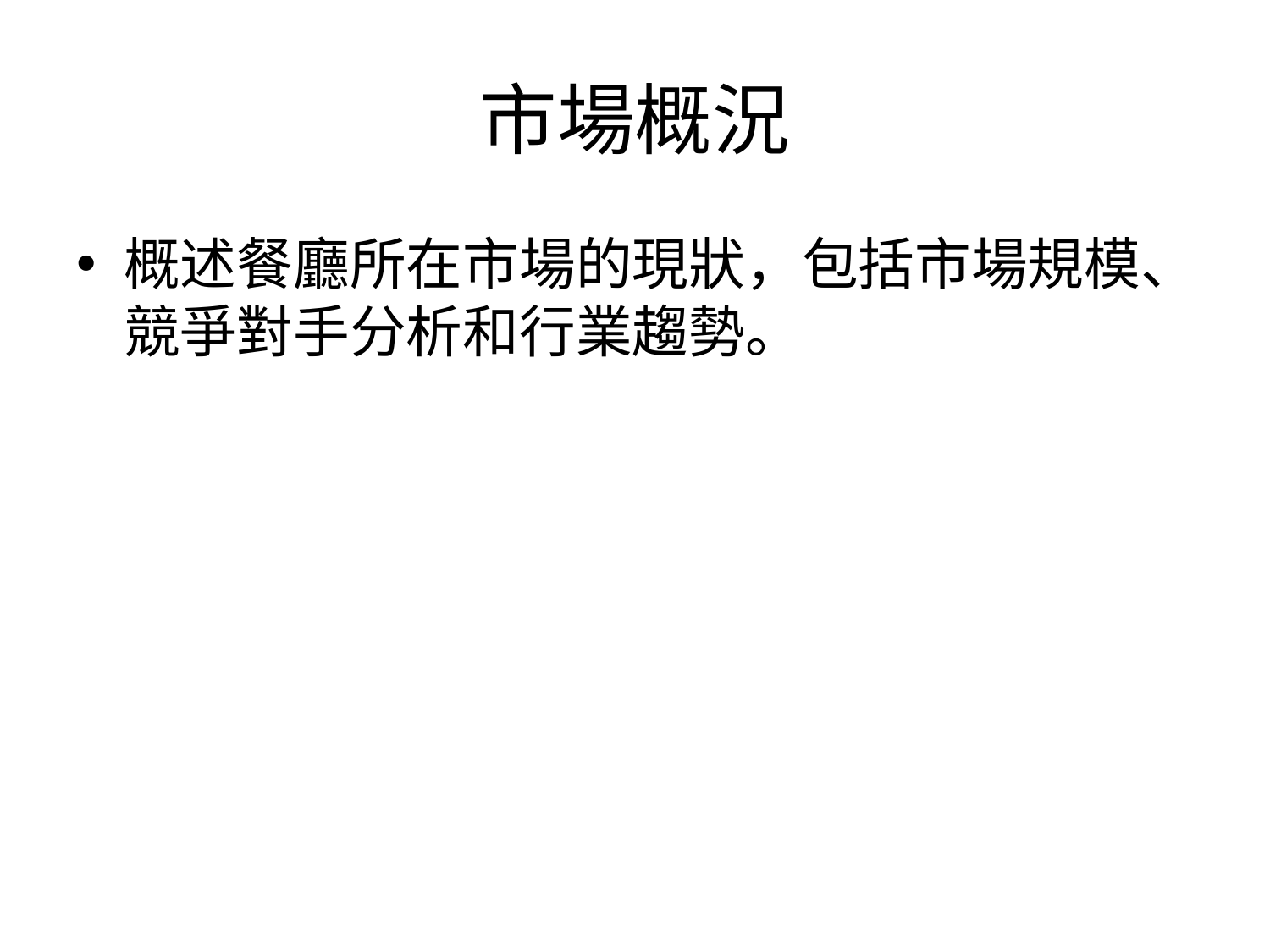

# 市場概況
概述餐廳所在市場的現狀，包括市場規模、競爭對手分析和行業趨勢。